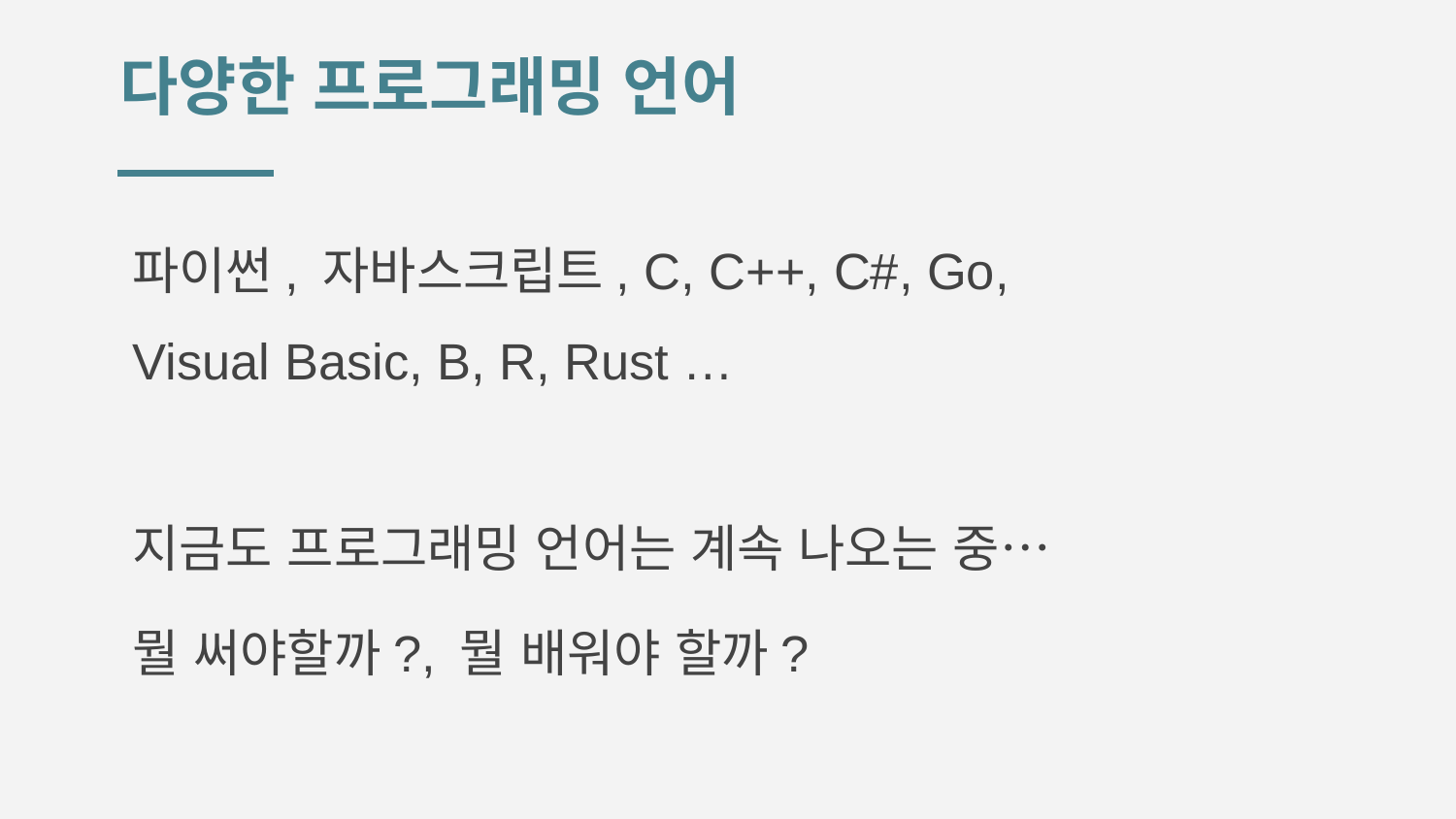

# 다양한 프로그래밍 언어
파이썬, 자바스크립트, C, C++, C#, Go,
Visual Basic, B, R, Rust …

지금도 프로그래밍 언어는 계속 나오는 중…
뭘 써야할까?, 뭘 배워야 할까?